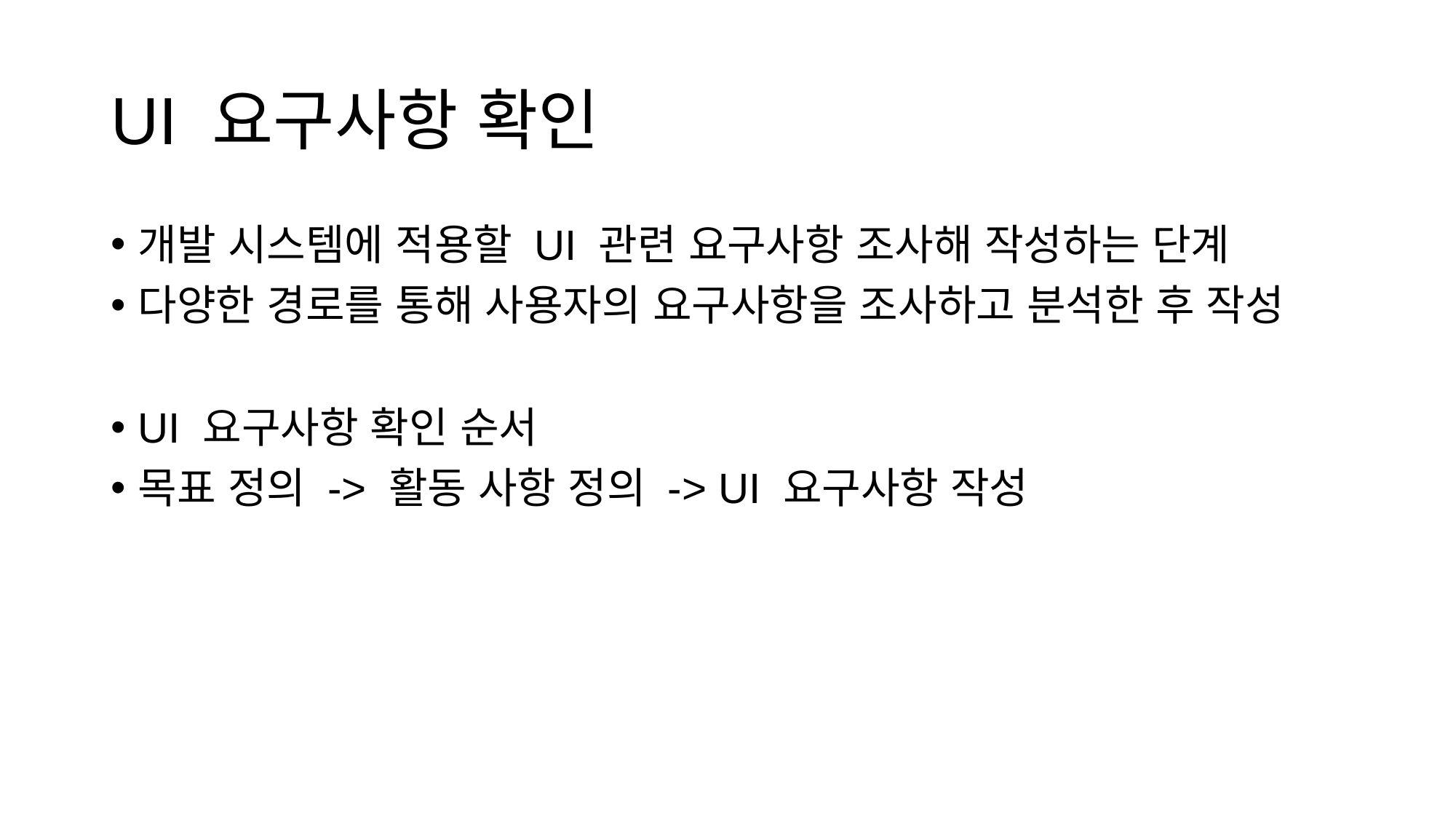

# UI 요구사항 확인
개발 시스템에 적용할 UI 관련 요구사항 조사해 작성하는 단계
다양한 경로를 통해 사용자의 요구사항을 조사하고 분석한 후 작성

UI 요구사항 확인 순서
목표 정의 -> 활동 사항 정의 -> UI 요구사항 작성